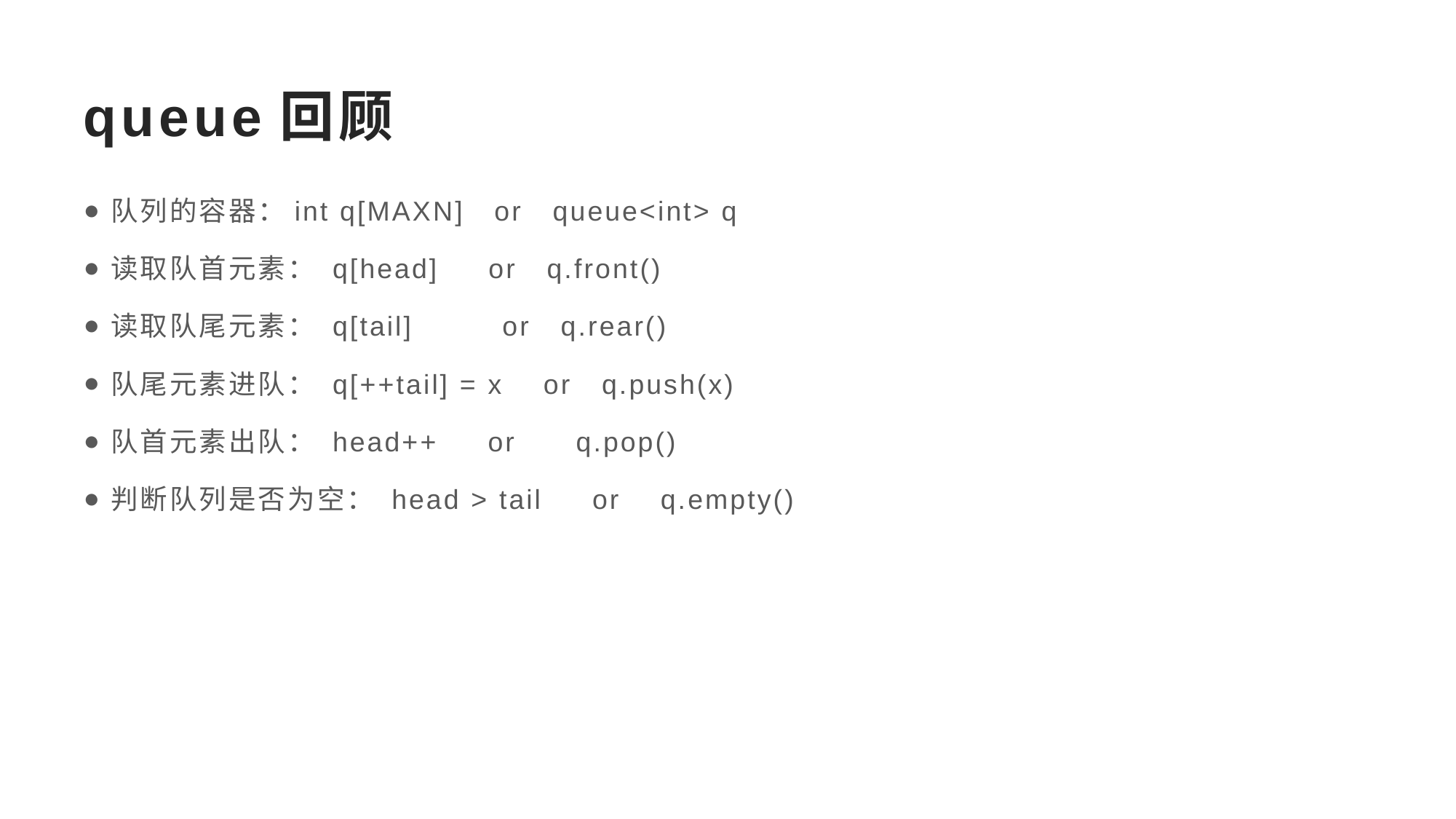

# queue回顾
队列的容器：int q[MAXN]   or   queue<int> q
读取队首元素： q[head]     or   q.front()
读取队尾元素： q[tail]         or   q.rear()
队尾元素进队： q[++tail] = x    or   q.push(x)
队首元素出队： head++     or      q.pop()
判断队列是否为空： head > tail     or    q.empty()